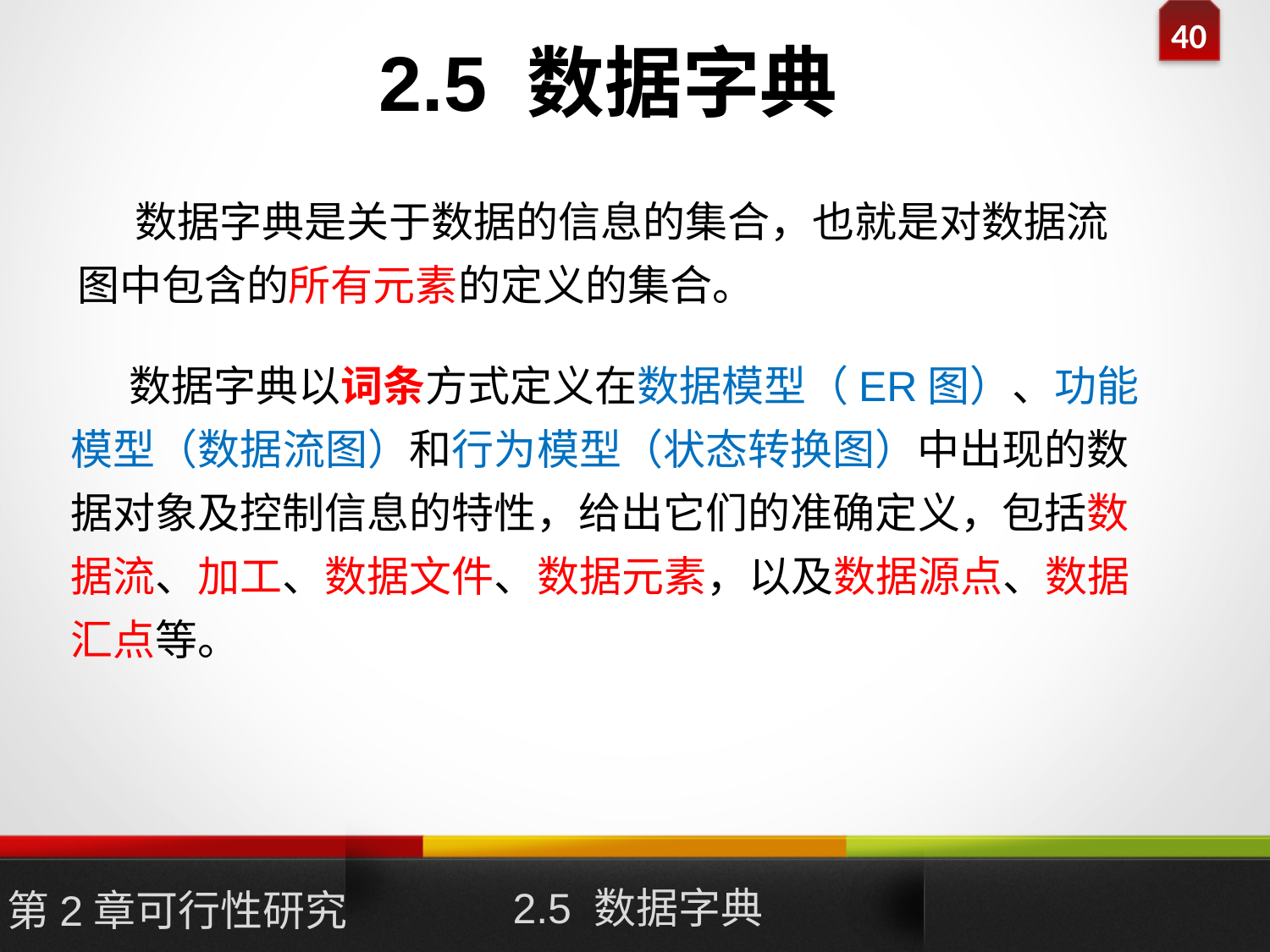

# 2.5 数据字典
     数据字典是关于数据的信息的集合，也就是对数据流图中包含的所有元素的定义的集合。
     数据字典以词条方式定义在数据模型（ER图）、功能模型（数据流图）和行为模型（状态转换图）中出现的数据对象及控制信息的特性，给出它们的准确定义，包括数据流、加工、数据文件、数据元素，以及数据源点、数据汇点等。
2.5 数据字典
第2章可行性研究